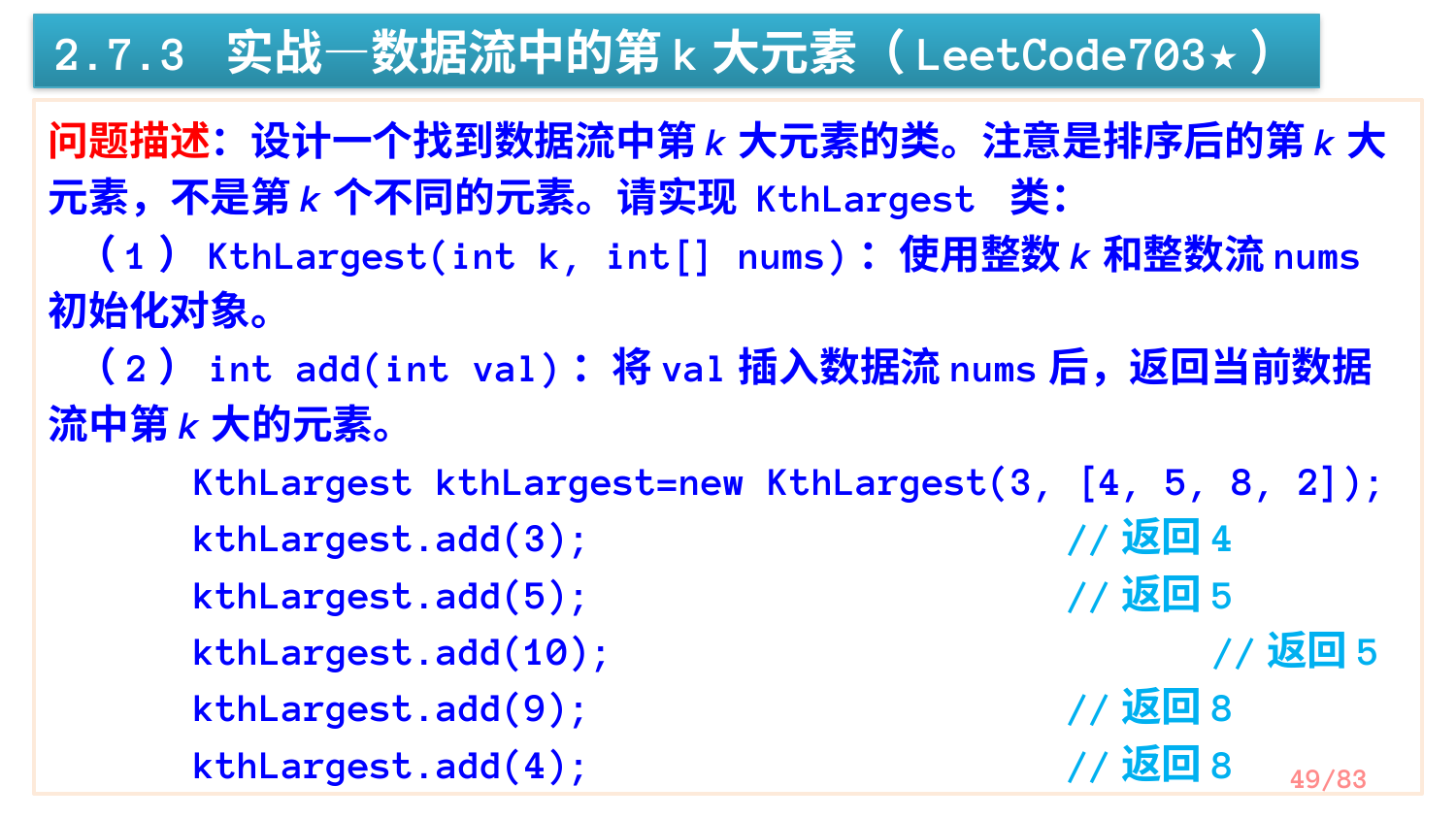

2.7.3 实战—数据流中的第k大元素（LeetCode703★）
问题描述：设计一个找到数据流中第k大元素的类。注意是排序后的第k大元素，不是第k个不同的元素。请实现 KthLargest 类：
  （1）KthLargest(int k, int[] nums)：使用整数k和整数流nums初始化对象。
  （2）int add(int val)：将val插入数据流nums后，返回当前数据流中第k大的元素。
	KthLargest kthLargest=new KthLargest(3, [4, 5, 8, 2]);
	kthLargest.add(3); 				//返回4
	kthLargest.add(5); 				//返回5
	kthLargest.add(10); 				//返回5
	kthLargest.add(9);   			//返回8
	kthLargest.add(4);   			//返回8
49/83